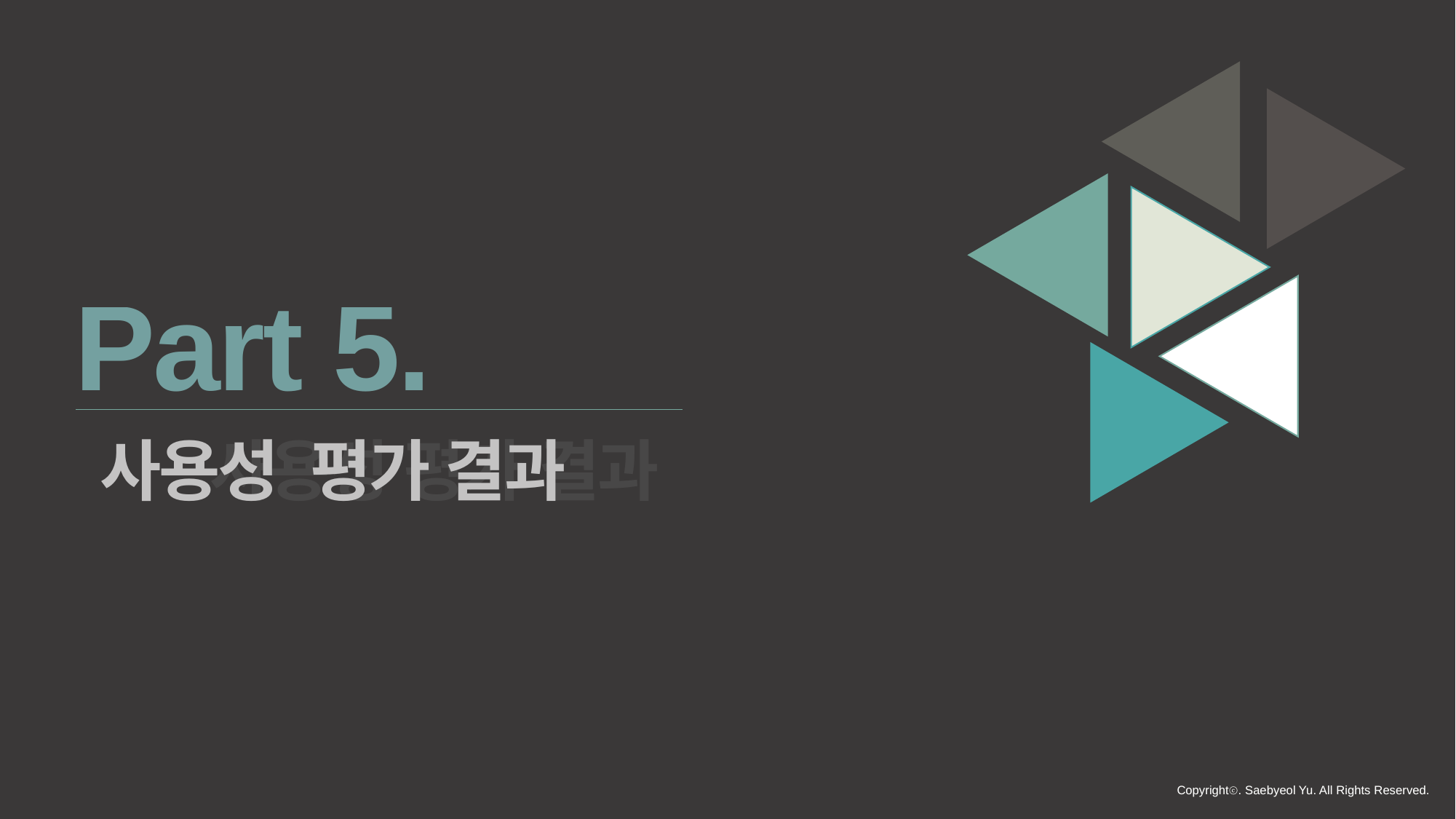

Part 5.
사용성  평가 결과
 사용성 평가 결과
Copyrightⓒ. Saebyeol Yu. All Rights Reserved.